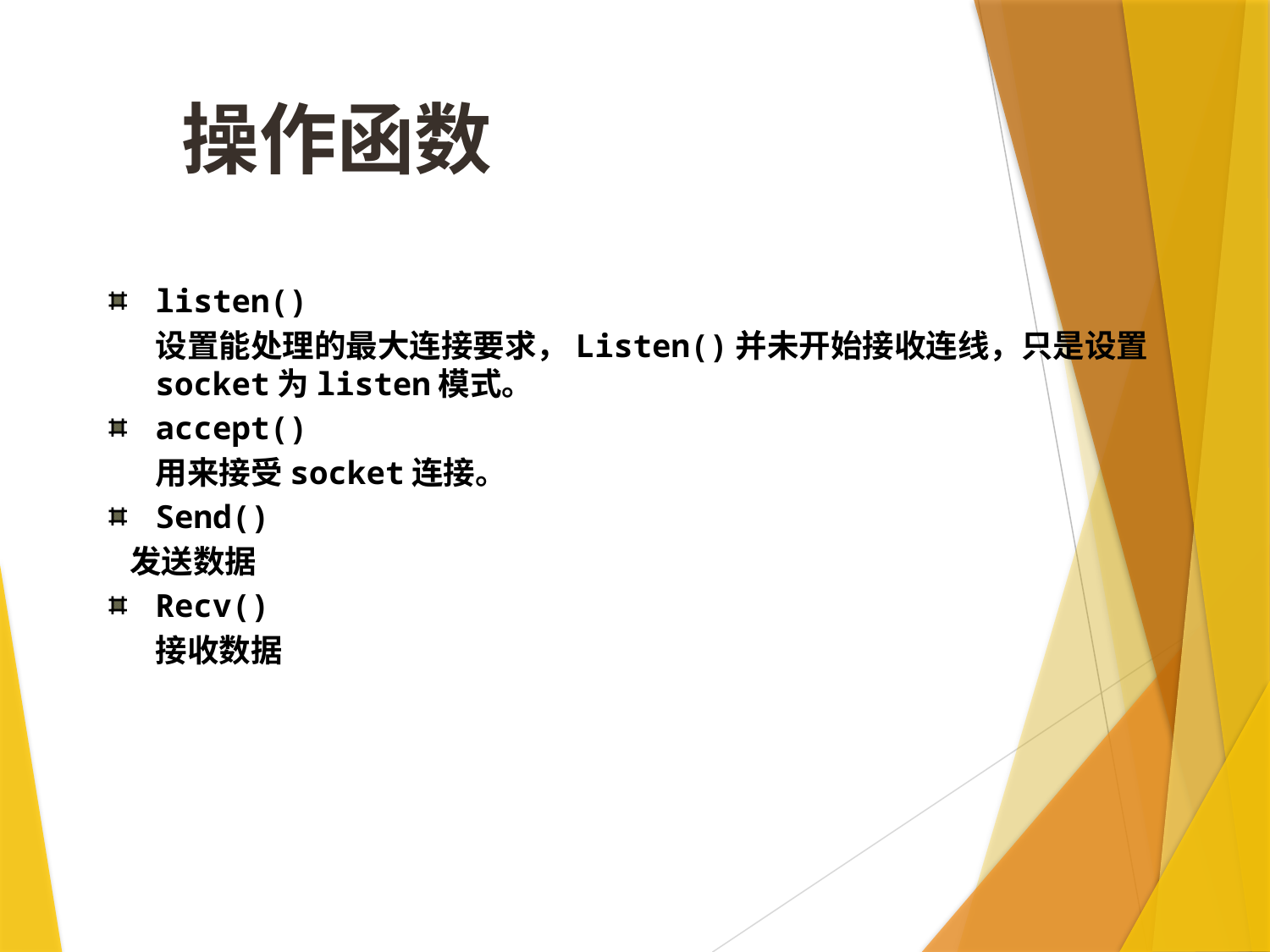

操作函数
listen()
	设置能处理的最大连接要求，Listen()并未开始接收连线，只是设置socket为listen模式。
accept()
	用来接受socket连接。
Send()
  发送数据
Recv()
	接收数据